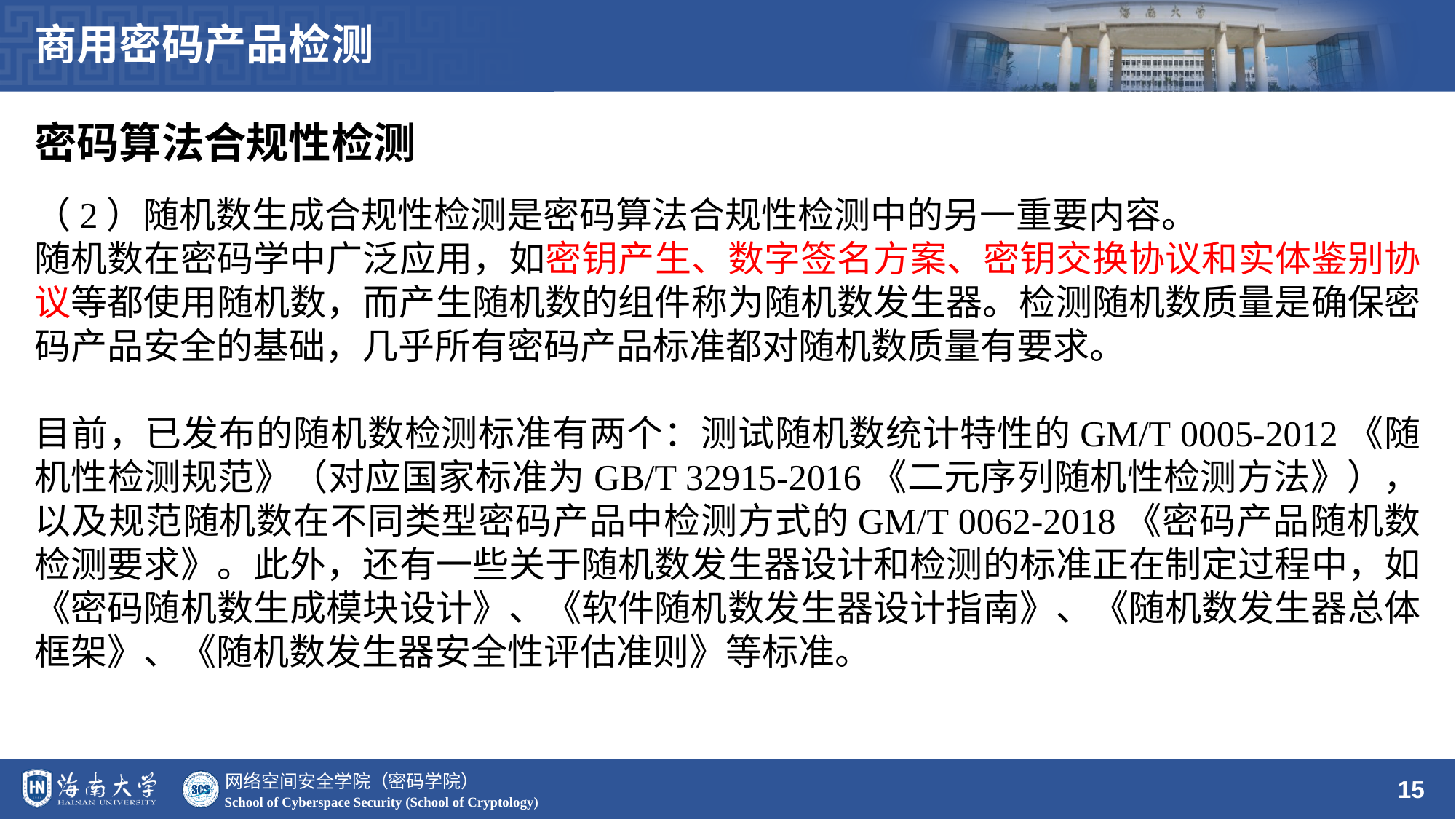

商用密码产品检测
密码算法合规性检测
（2）随机数生成合规性检测是密码算法合规性检测中的另一重要内容。
随机数在密码学中广泛应用，如密钥产生、数字签名方案、密钥交换协议和实体鉴别协议等都使用随机数，而产生随机数的组件称为随机数发生器。检测随机数质量是确保密码产品安全的基础，几乎所有密码产品标准都对随机数质量有要求。

目前，已发布的随机数检测标准有两个：测试随机数统计特性的GM/T 0005-2012《随机性检测规范》（对应国家标准为GB/T 32915-2016《二元序列随机性检测方法》），以及规范随机数在不同类型密码产品中检测方式的GM/T 0062-2018《密码产品随机数检测要求》。此外，还有一些关于随机数发生器设计和检测的标准正在制定过程中，如《密码随机数生成模块设计》、《软件随机数发生器设计指南》、《随机数发生器总体框架》、《随机数发生器安全性评估准则》等标准。
15